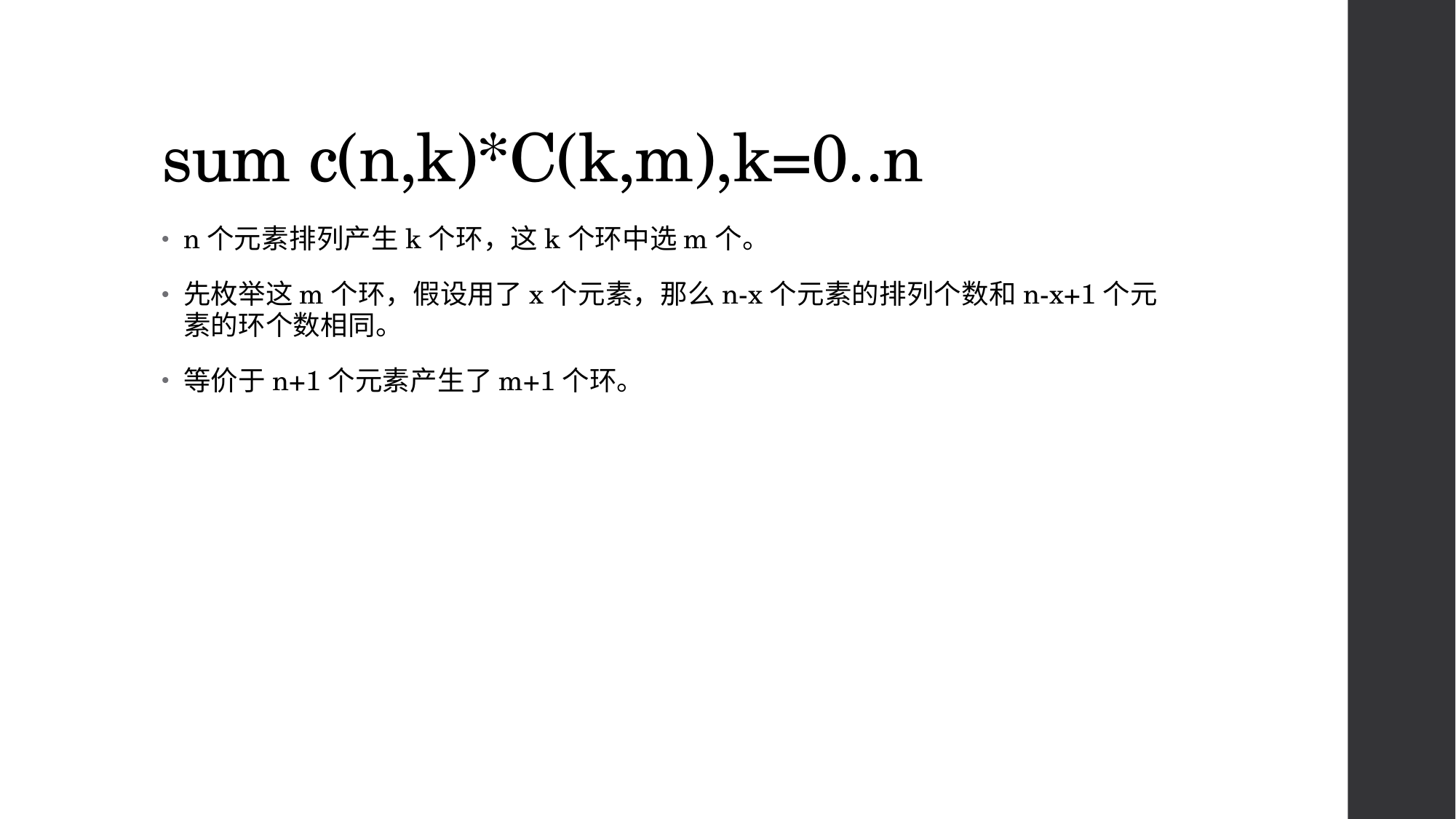

# sum c(n,k)*C(k,m),k=0..n
n个元素排列产生k个环，这k个环中选m个。
先枚举这m个环，假设用了x个元素，那么n-x个元素的排列个数和n-x+1个元素的环个数相同。
等价于n+1个元素产生了m+1个环。